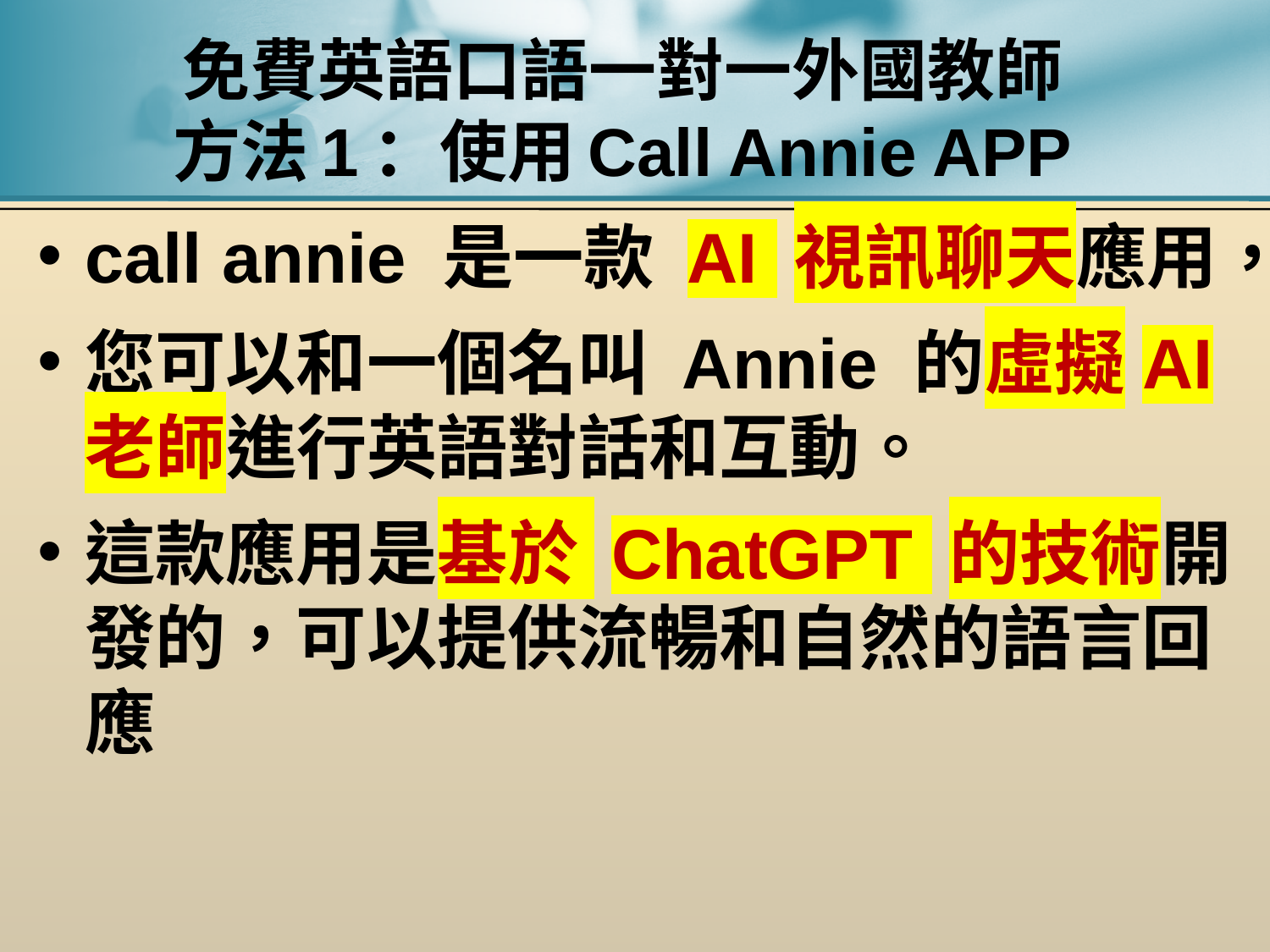

# 免費英語口語一對一外國教師 方法1：使用Call Annie APP
call annie 是一款 AI 視訊聊天應用，
您可以和一個名叫 Annie 的虛擬AI老師進行英語對話和互動。
這款應用是基於 ChatGPT 的技術開發的，可以提供流暢和自然的語言回應